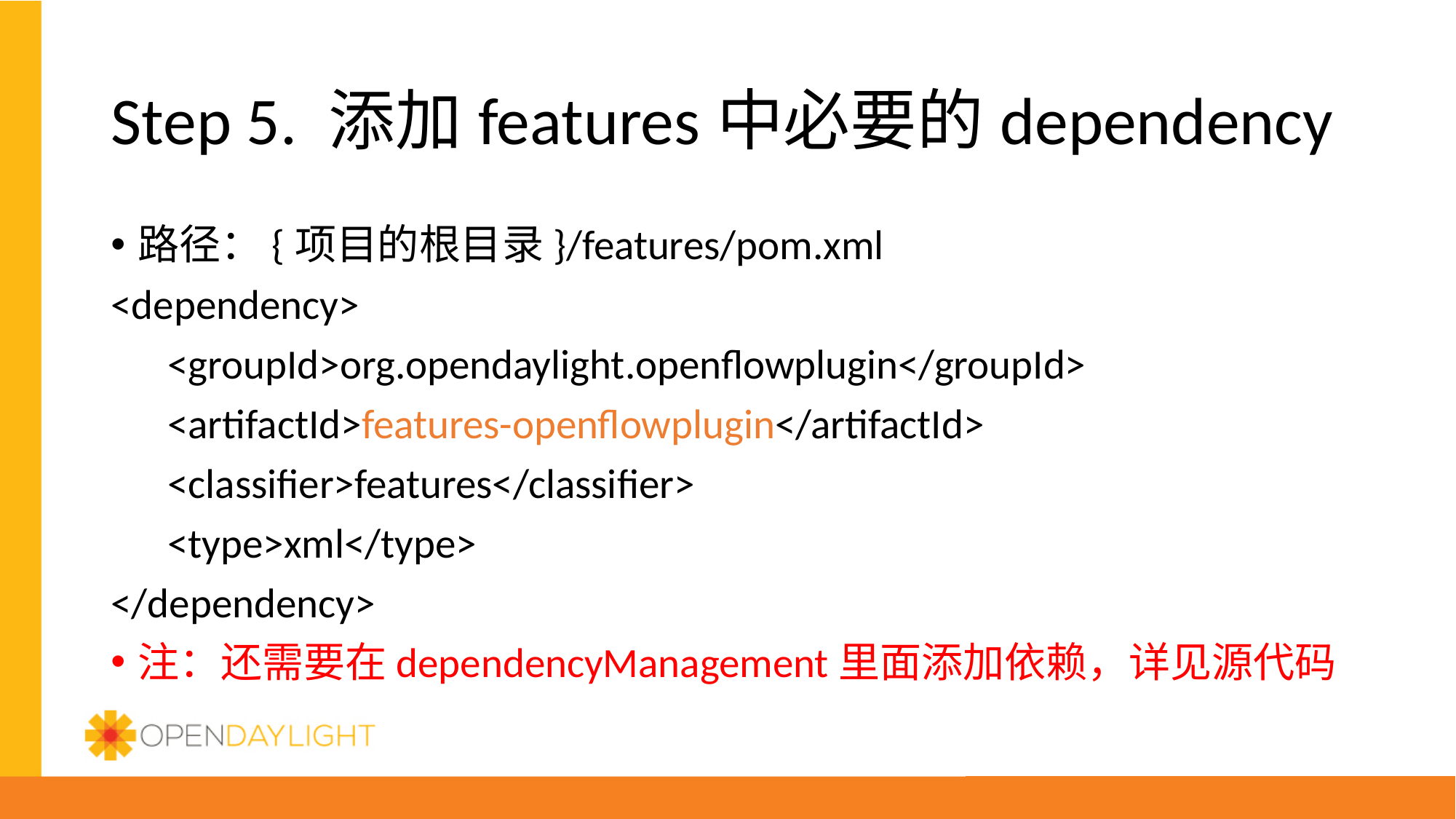

# Step 5. 添加features中必要的dependency
路径：{项目的根目录}/features/pom.xml
<dependency>
      <groupId>org.opendaylight.openflowplugin</groupId>
      <artifactId>features-openflowplugin</artifactId>
      <classifier>features</classifier>
      <type>xml</type>
</dependency>
注：还需要在dependencyManagement里面添加依赖，详见源代码